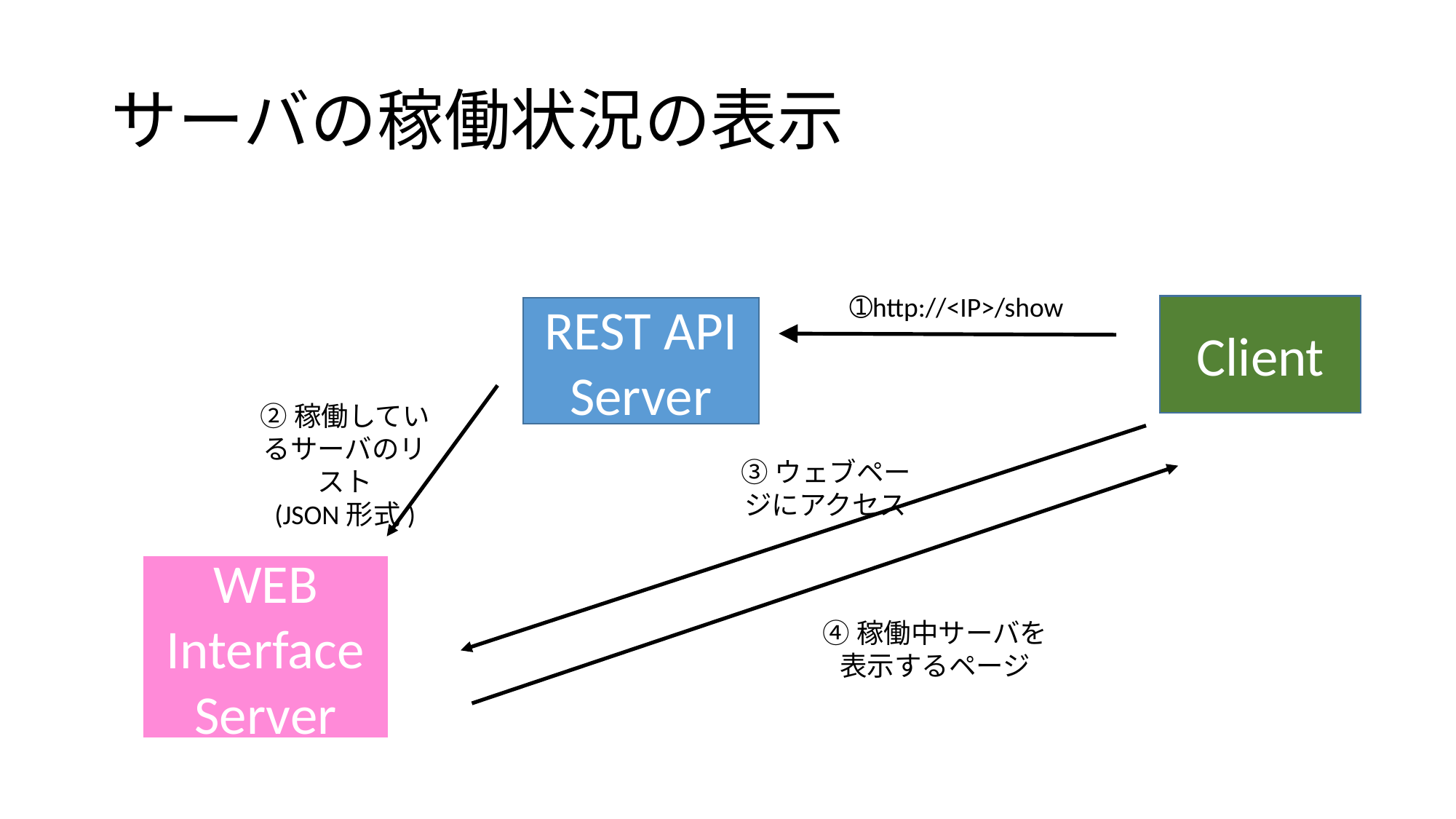

# サーバの稼働状況の表示

➀http://<IP>/show
Client
REST API Server
➁稼働しているサーバのリスト
(JSON形式)
➂ウェブページにアクセス
WEB Interface Server
➃稼働中サーバを
表示するページ